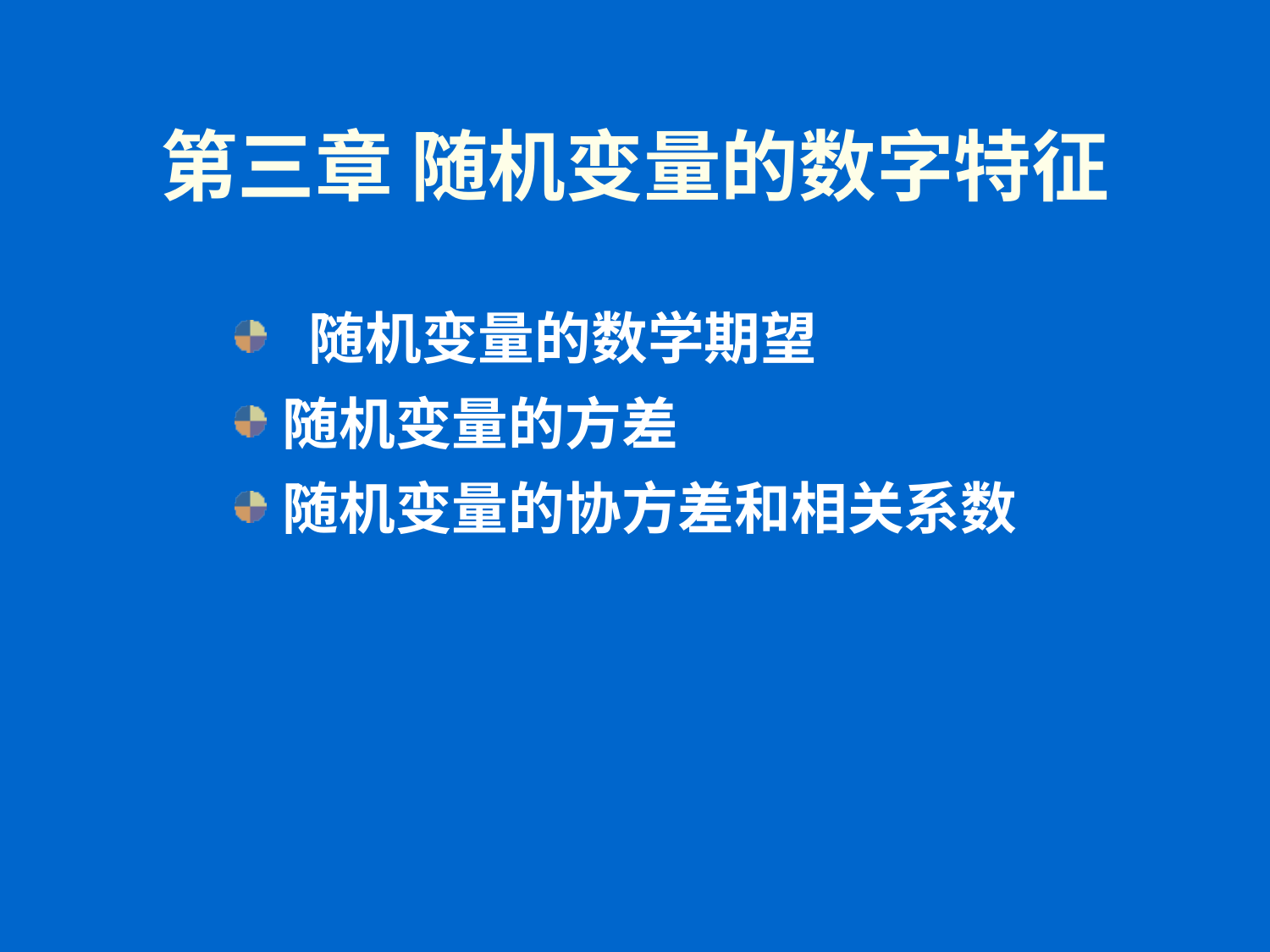

# 第三章 随机变量的数字特征
 随机变量的数学期望
随机变量的方差
随机变量的协方差和相关系数